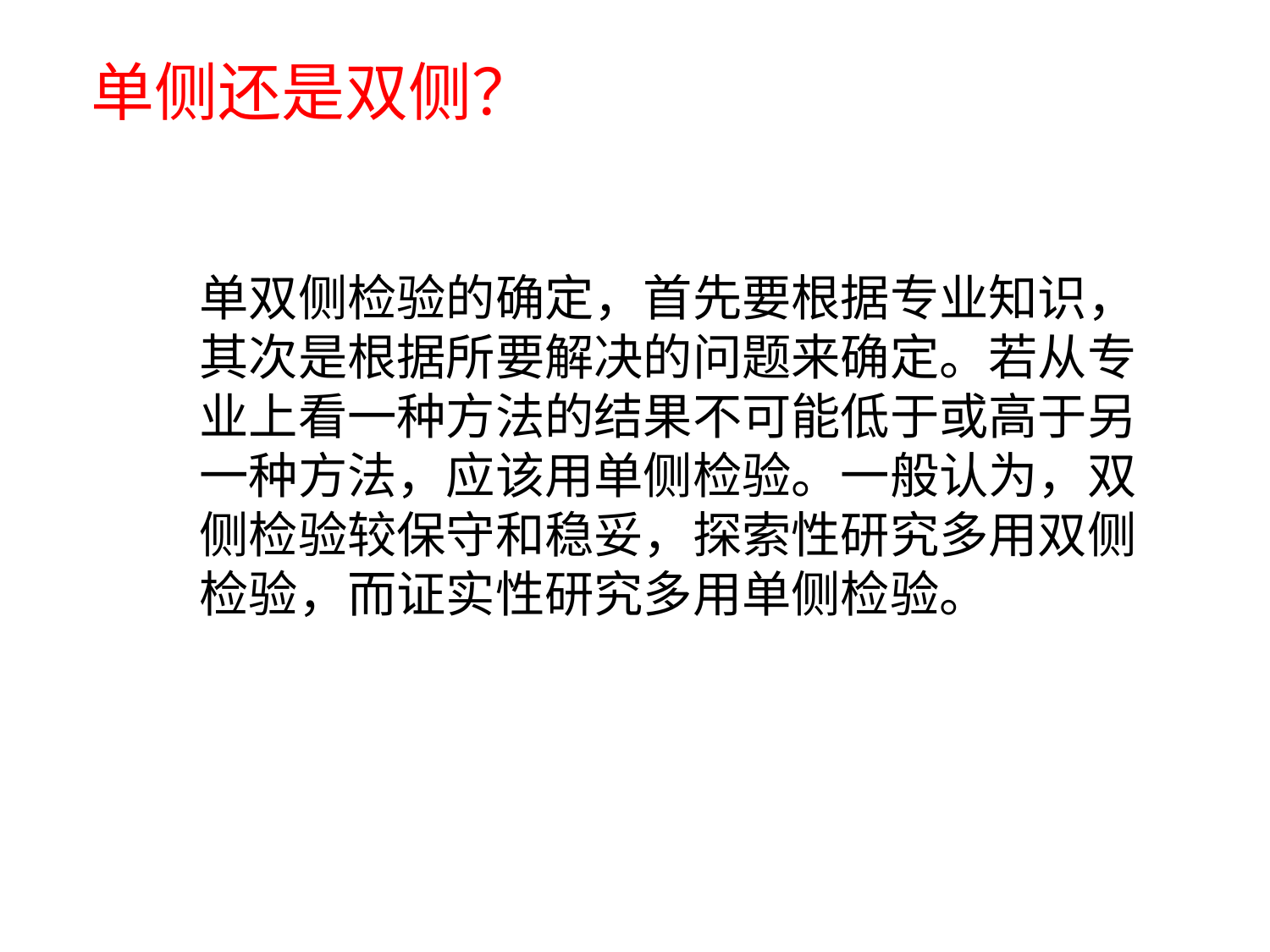

单侧还是双侧？
单双侧检验的确定，首先要根据专业知识，其次是根据所要解决的问题来确定。若从专业上看一种方法的结果不可能低于或高于另一种方法，应该用单侧检验。一般认为，双侧检验较保守和稳妥，探索性研究多用双侧检验，而证实性研究多用单侧检验。